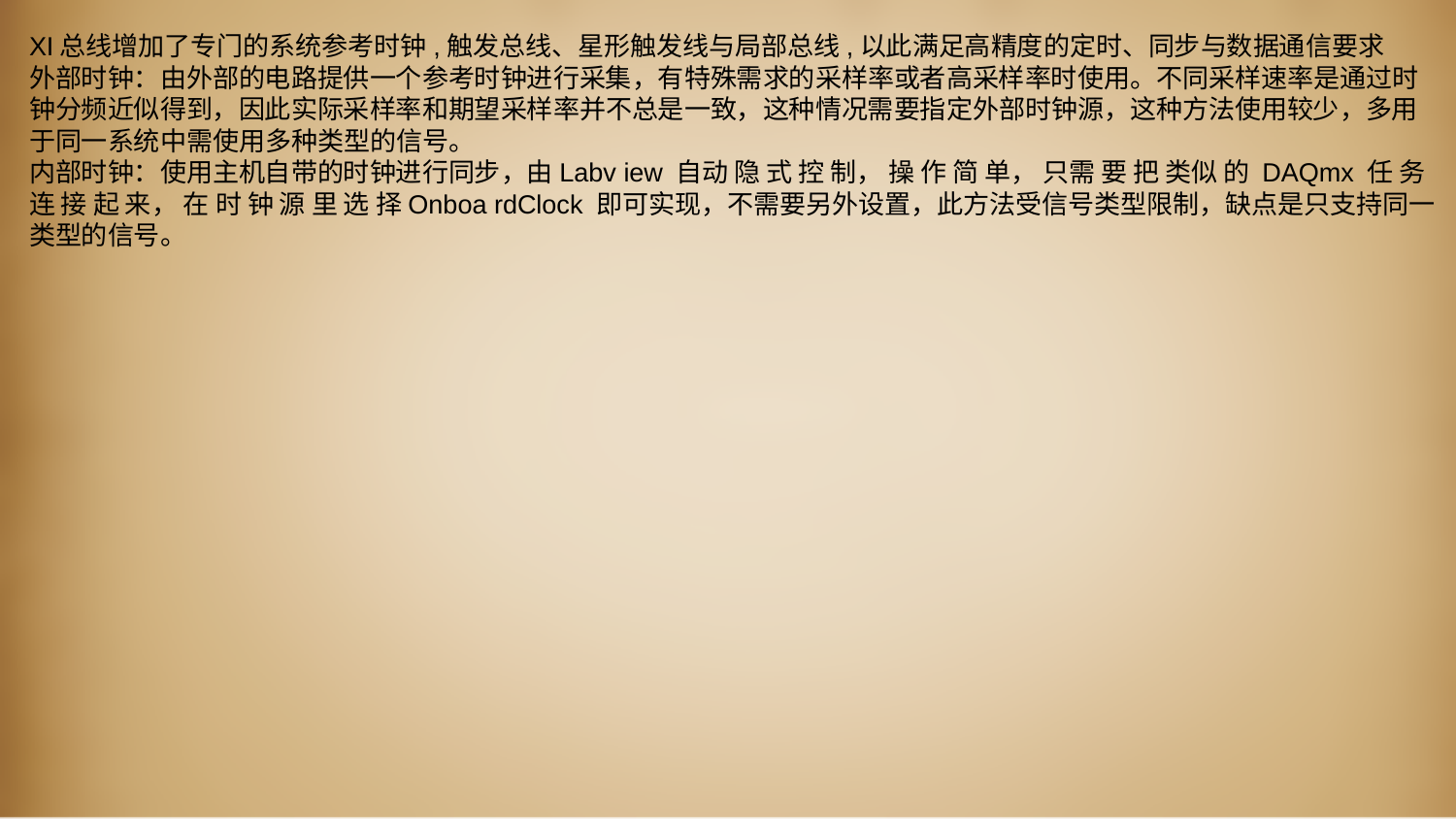

XI总线增加了专门的系统参考时钟,触发总线、星形触发线与局部总线,以此满足高精度的定时、同步与数据通信要求
外部时钟：由外部的电路提供一个参考时钟进行采集，有特殊需求的采样率或者高采样率时使用。不同采样速率是通过时钟分频近似得到，因此实际采样率和期望采样率并不总是一致，这种情况需要指定外部时钟源，这种方法使用较少，多用于同一系统中需使用多种类型的信号。
内部时钟：使用主机自带的时钟进行同步，由Labv iew 自动 隐 式 控 制， 操 作 简 单， 只需 要 把 类似 的 DAQmx 任 务 连 接 起 来， 在 时 钟 源 里 选 择Onboa rdClock 即可实现，不需要另外设置，此方法受信号类型限制，缺点是只支持同一类型的信号。